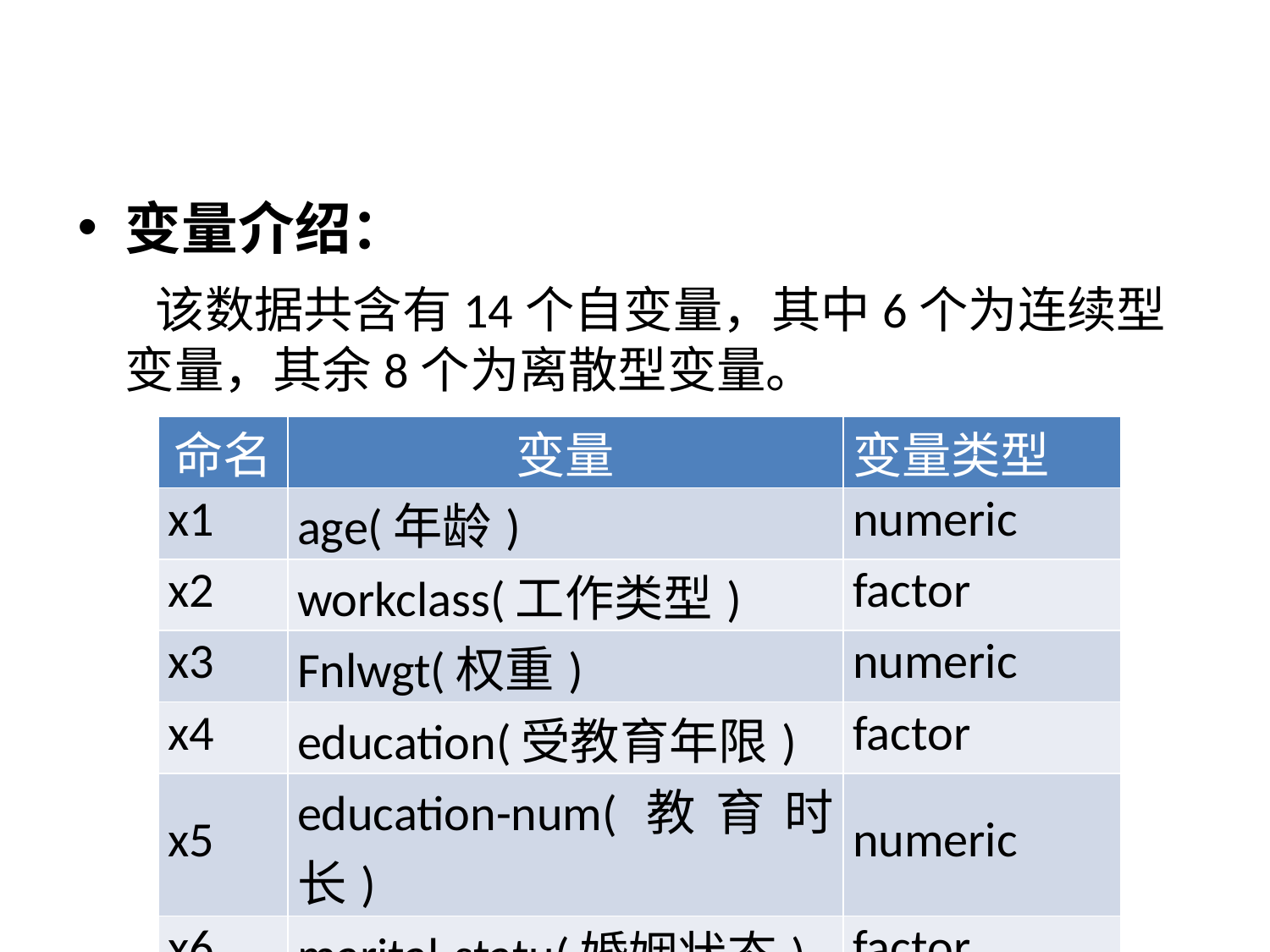

变量介绍：
     该数据共含有14个自变量，其中6个为连续型变量，其余8个为离散型变量。

| 命名 | 变量 | 变量类型 |
| --- | --- | --- |
| x1 | age(年龄) | numeric |
| x2 | workclass(工作类型) | factor |
| x3 | Fnlwgt(权重) | numeric |
| x4 | education(受教育年限) | factor |
| x5 | education-num(教育时长) | numeric |
| x6 | marital-statu(婚姻状态) | factor |